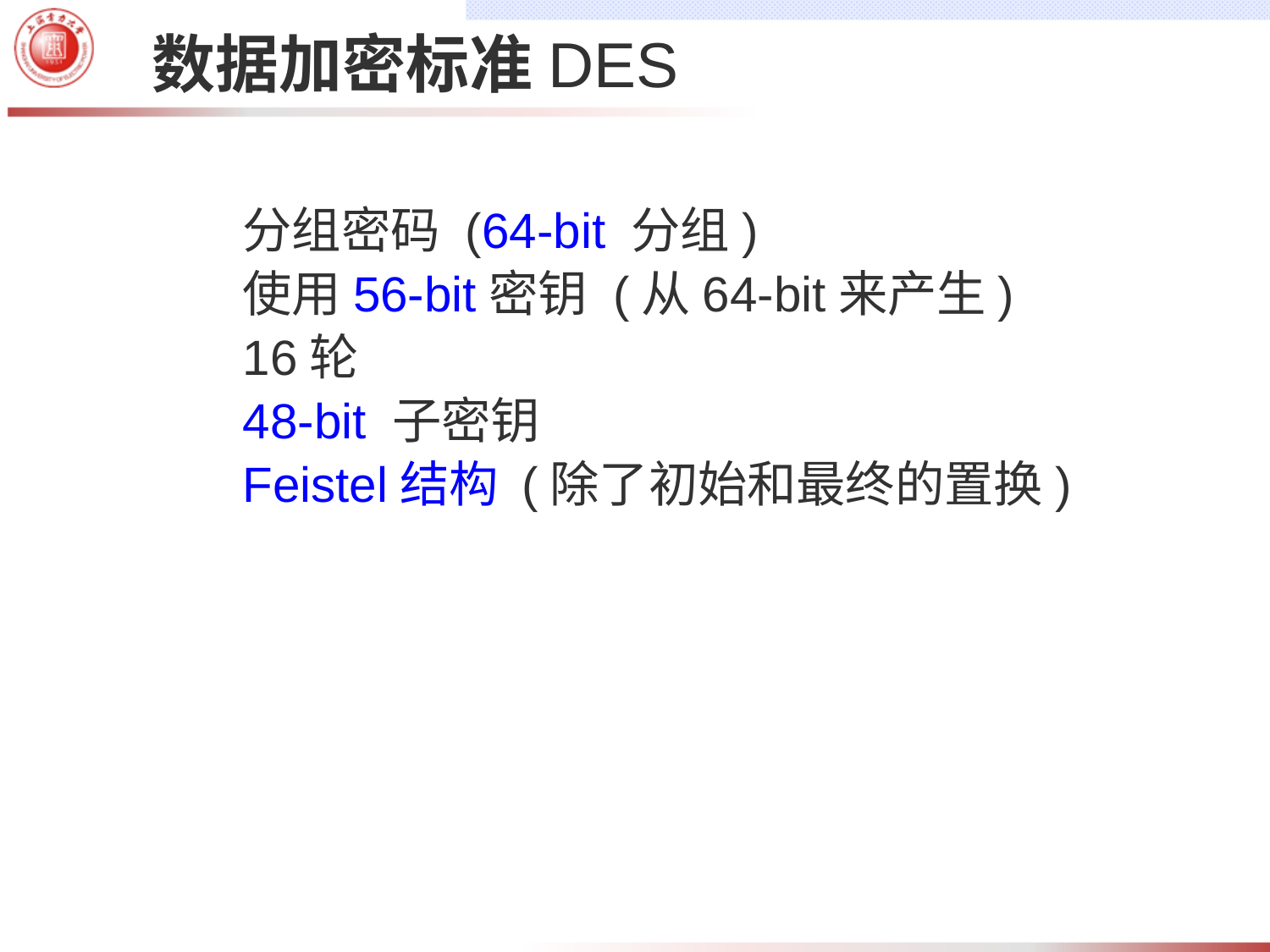

# 数据加密标准DES
分组密码 (64-bit 分组)
使用56-bit密钥 (从64-bit来产生)
16轮
48-bit 子密钥
Feistel结构 (除了初始和最终的置换)